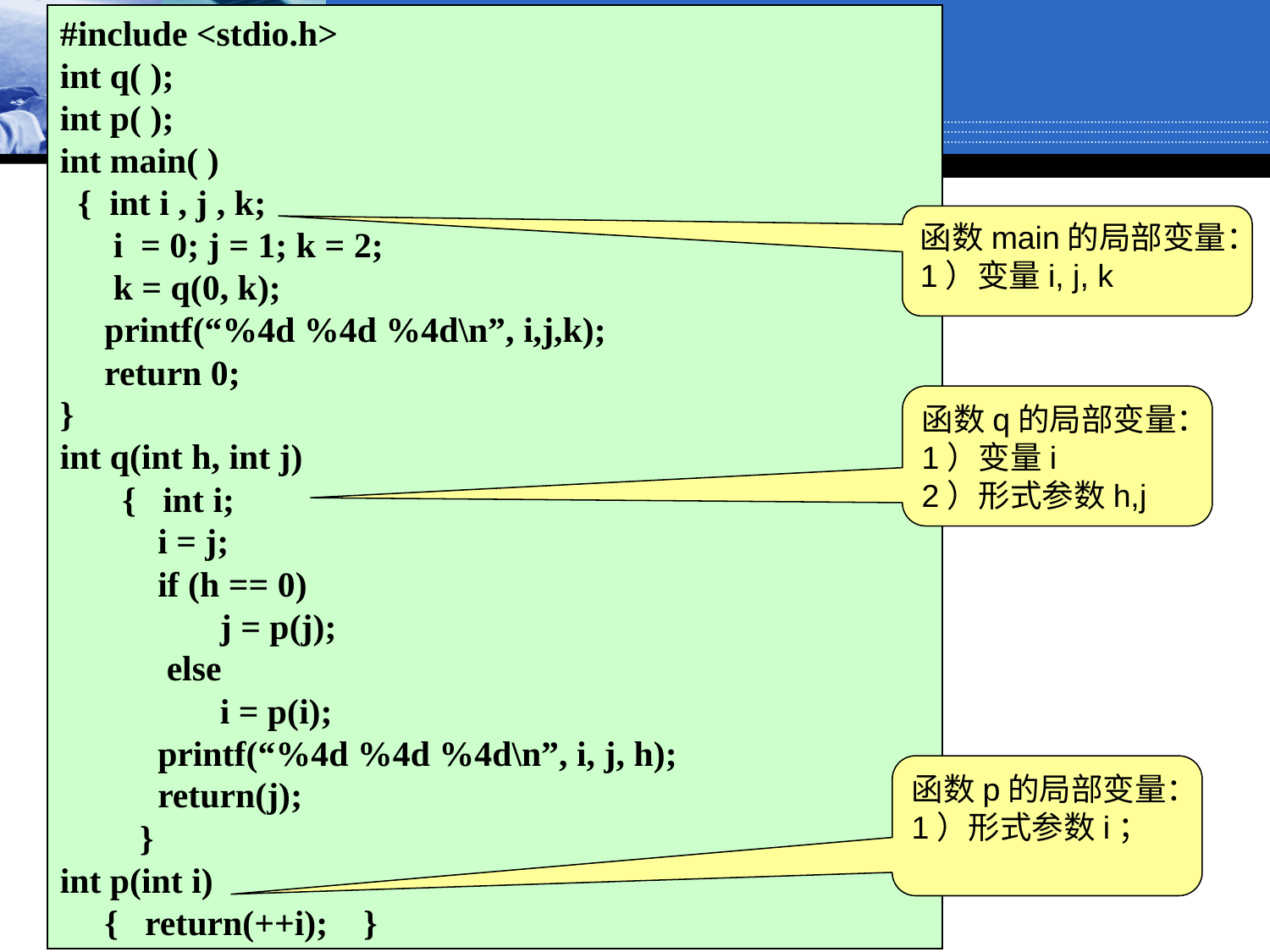

#include <stdio.h>
int q( );
int p( );
int main( )
  {  int i , j , k;
      i  = 0; j = 1; k = 2;
      k = q(0, k);
     printf(“%4d %4d %4d\n”, i,j,k);
     return 0;
}
int q(int h, int j)
       {   int i;
           i = j;
           if (h == 0)
                  j = p(j);
            else
                  i = p(i);
           printf(“%4d %4d %4d\n”, i, j, h);
           return(j);
         }
int p(int i)
     {   return(++i);    }

函数main的局部变量：
1）变量i, j, k
函数q的局部变量：
1）变量i
2）形式参数h,j
函数p的局部变量：
1）形式参数i；